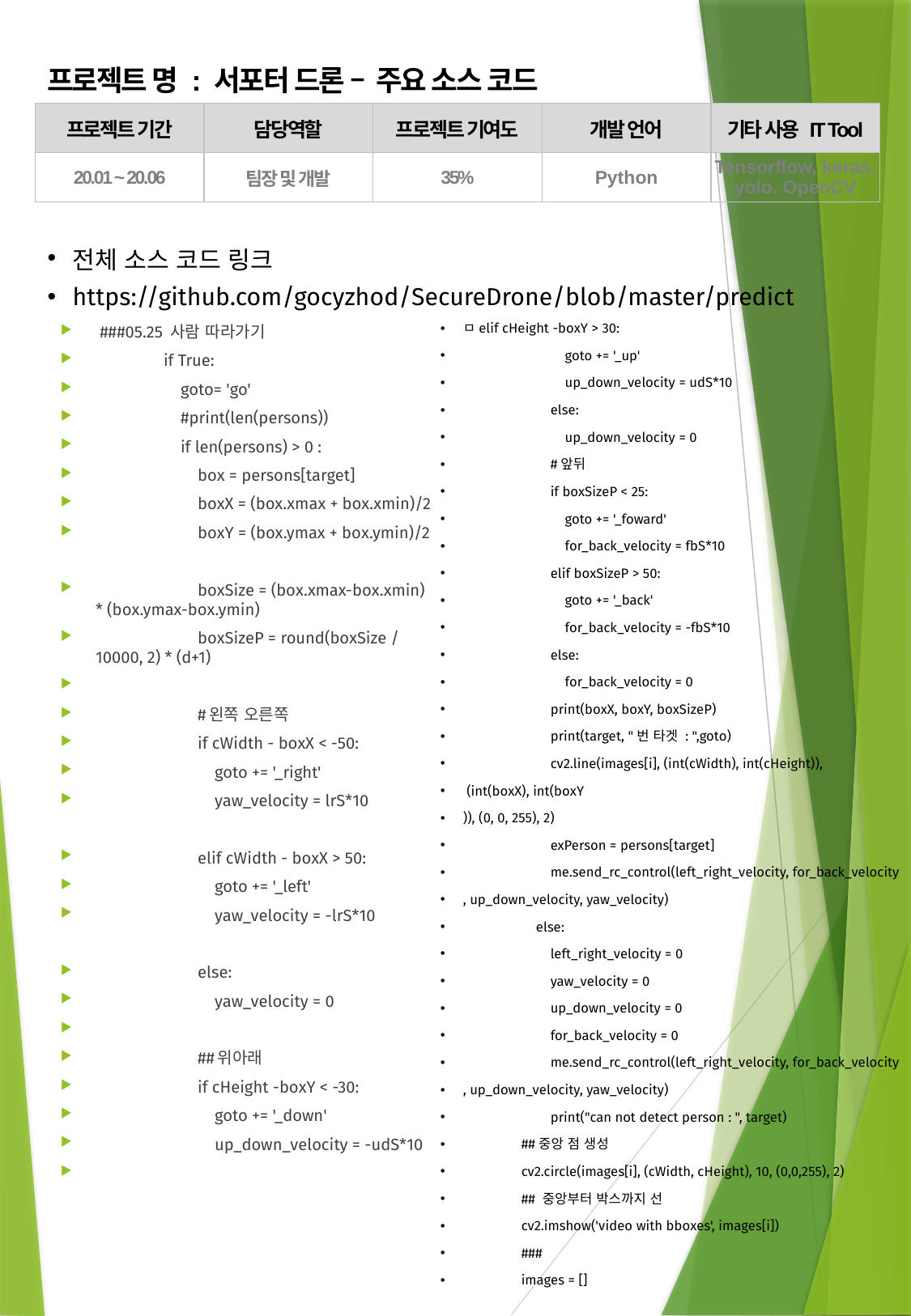

프로젝트 명 : 서포터 드론 –  주요 소스 코드
| 프로젝트 기간 | 담당역할 | 프로젝트 기여도 | 개발 언어 | 기타 사용 IT Tool |
| --- | --- | --- | --- | --- |
| 20.01 ~ 20.06 | 팀장 및 개발 | 35% | Python | Tensorflow, keras, yolo. OpenCV |
전체 소스 코드 링크
https://github.com/gocyzhod/SecureDrone/blob/master/predict
 ###05.25 사람 따라가기
                if True:
                    goto= 'go'
                    #print(len(persons))
                    if len(persons) > 0 :
                        box = persons[target]
                        boxX = (box.xmax + box.xmin)/2
                        boxY = (box.ymax + box.ymin)/2

                        boxSize = (box.xmax-box.xmin) * (box.ymax-box.ymin)
                        boxSizeP = round(boxSize / 10000, 2) * (d+1)

                        #왼쪽 오른쪽
                        if cWidth - boxX < -50:
                            goto += '_right'
                            yaw_velocity = lrS*10

                        elif cWidth - boxX > 50:
                            goto += '_left'
                            yaw_velocity = -lrS*10

                        else:
                            yaw_velocity = 0

                        ##위아래
                        if cHeight -boxY < -30:
                            goto += '_down'
                            up_down_velocity = -udS*10

ㅁelif cHeight -boxY > 30:
                            goto += '_up'
                            up_down_velocity = udS*10
                        else:
                            up_down_velocity = 0
                        #앞뒤
                        if boxSizeP < 25:
                            goto += '_foward'
                            for_back_velocity = fbS*10
                        elif boxSizeP > 50:
                            goto += '_back'
                            for_back_velocity = -fbS*10
                        else:
                            for_back_velocity = 0
                        print(boxX, boxY, boxSizeP)
                        print(target, "번 타겟 : ",goto)
                        cv2.line(images[i], (int(cWidth), int(cHeight)),
 (int(boxX), int(boxY
)), (0, 0, 255), 2)
                        exPerson = persons[target]
                        me.send_rc_control(left_right_velocity, for_back_velocity
, up_down_velocity, yaw_velocity)
                    else:
                        left_right_velocity = 0
                        yaw_velocity = 0
                        up_down_velocity = 0
                        for_back_velocity = 0
                        me.send_rc_control(left_right_velocity, for_back_velocity
, up_down_velocity, yaw_velocity)
                        print("can not detect person : ", target)
                ##중앙 점 생성
                cv2.circle(images[i], (cWidth, cHeight), 10, (0,0,255), 2)
                ## 중앙부터 박스까지 선
                cv2.imshow('video with bboxes', images[i])
                ###
                images = []